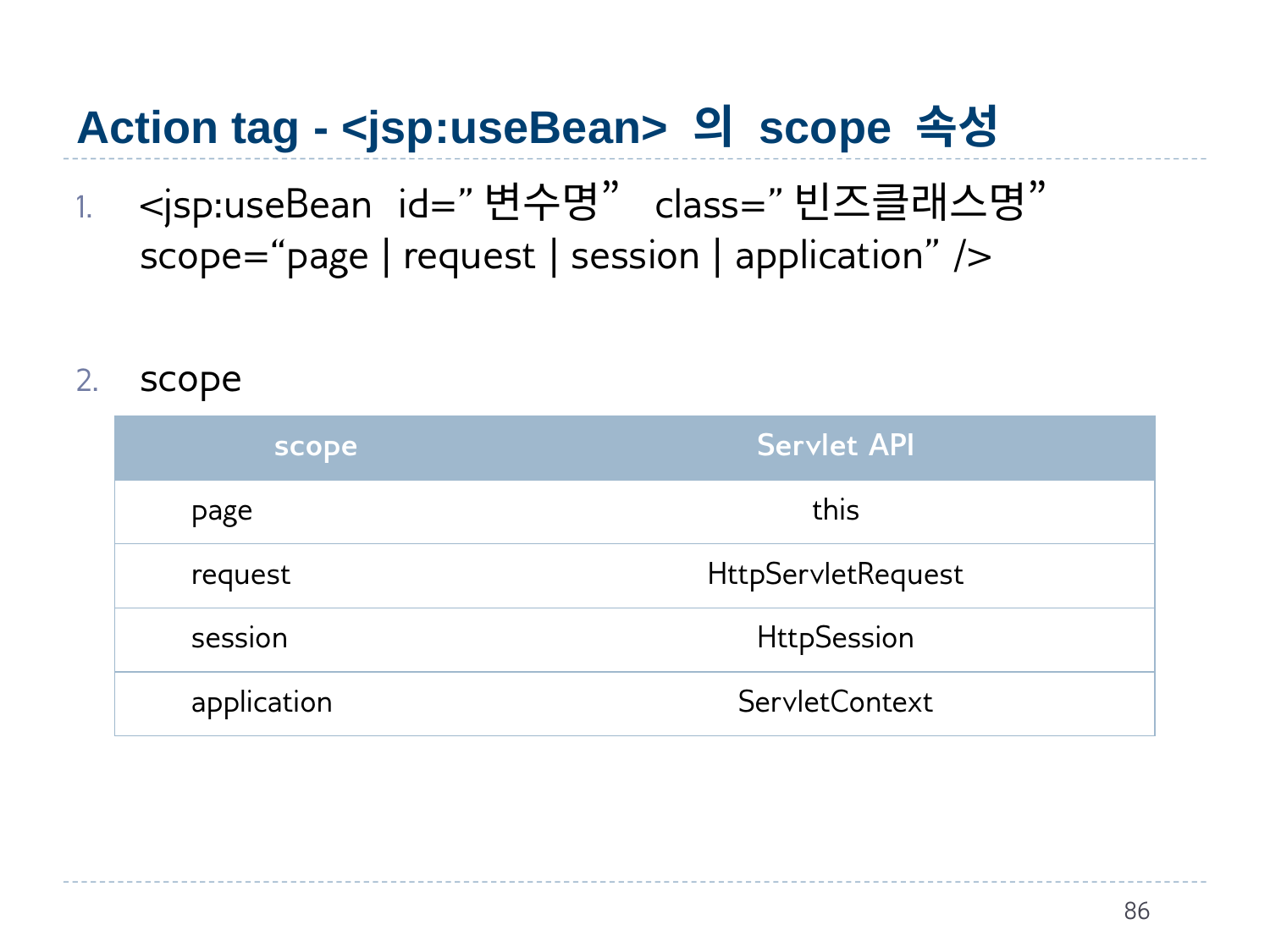

# Action tag - <jsp:useBean> 의 scope 속성
<jsp:useBean  id=”변수명”  class=”빈즈클래스명” scope=“page | request | session | application” />

scope

| scope | Servlet API |
| --- | --- |
| page | this |
| request | HttpServletRequest |
| session | HttpSession |
| application | ServletContext |
86